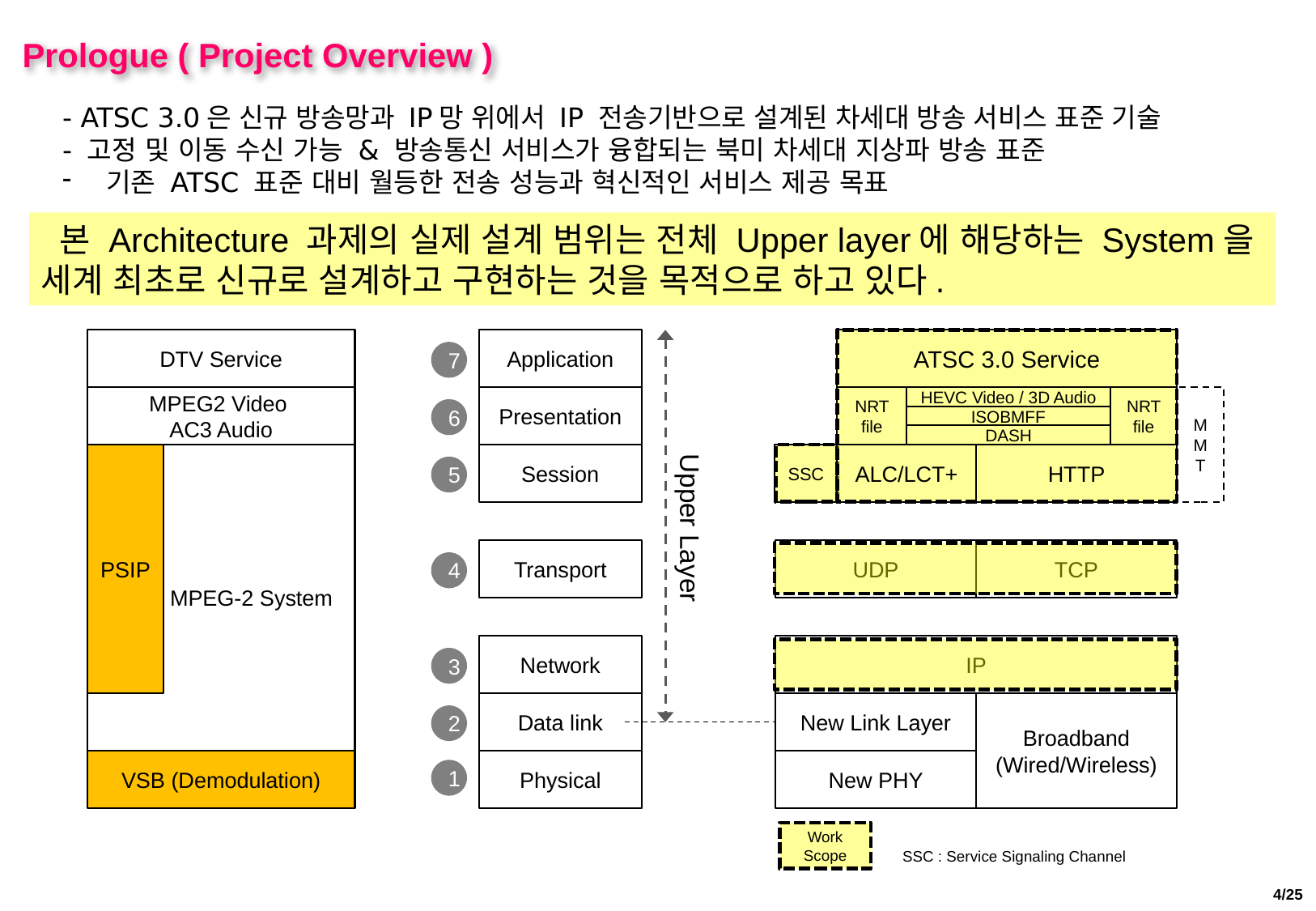

Prologue ( Project Overview )
- ATSC 3.0은 신규 방송망과 IP망 위에서 IP 전송기반으로 설계된 차세대 방송 서비스 표준 기술
- 고정 및 이동 수신 가능 & 방송통신 서비스가 융합되는 북미 차세대 지상파 방송 표준
 기존 ATSC 표준 대비 월등한 전송 성능과 혁신적인 서비스 제공 목표
 본 Architecture 과제의 실제 설계 범위는 전체 Upper layer에 해당하는 System을
세계 최초로 신규로 설계하고 구현하는 것을 목적으로 하고 있다.
 ATSC 3.0
 ATSC 1.0
OSI-7 Layer
DTV Service
Application

ATSC 3.0 Service
7
MPEG2 Video
AC3 Audio
Presentation
NRT file
HEVC Video / 3D Audio
NRT file
MMT
6
ISOBMFF
DASH
PSIP
           MPEG-2 System
Session
SSC

ALC/LCT+
HTTP
5
Upper Layer
Transport
UDP
TCP

4
Network
IP

3
Data link
New Link Layer
Broadband
(Wired/Wireless)
2
VSB (Demodulation)
Physical
New PHY
1
Work Scope
SSC : Service Signaling Channel
4/25